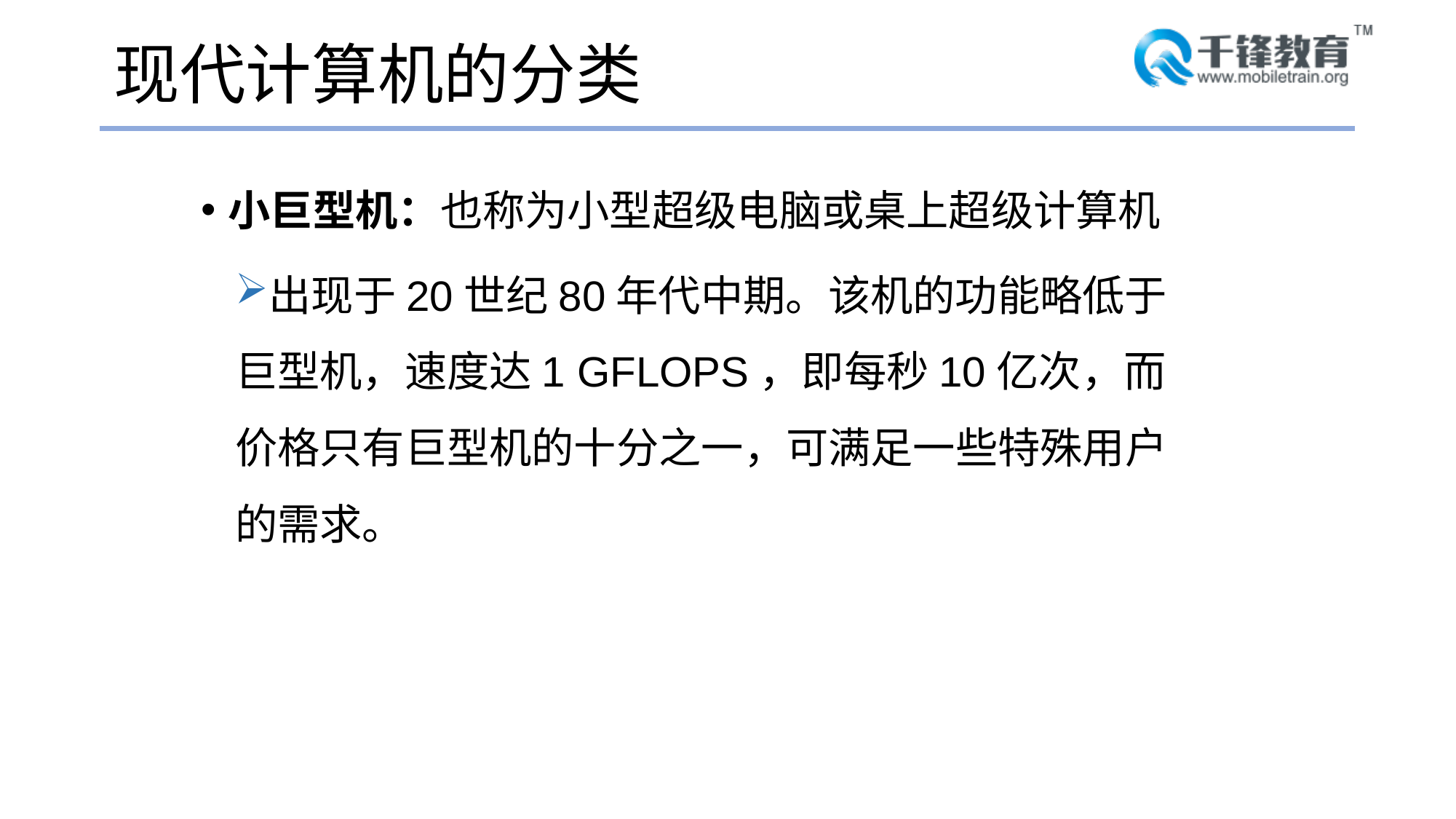

# 现代计算机的分类
小巨型机：也称为小型超级电脑或桌上超级计算机
出现于20世纪80年代中期。该机的功能略低于巨型机，速度达1 GFLOPS，即每秒10亿次，而价格只有巨型机的十分之一，可满足一些特殊用户的需求。